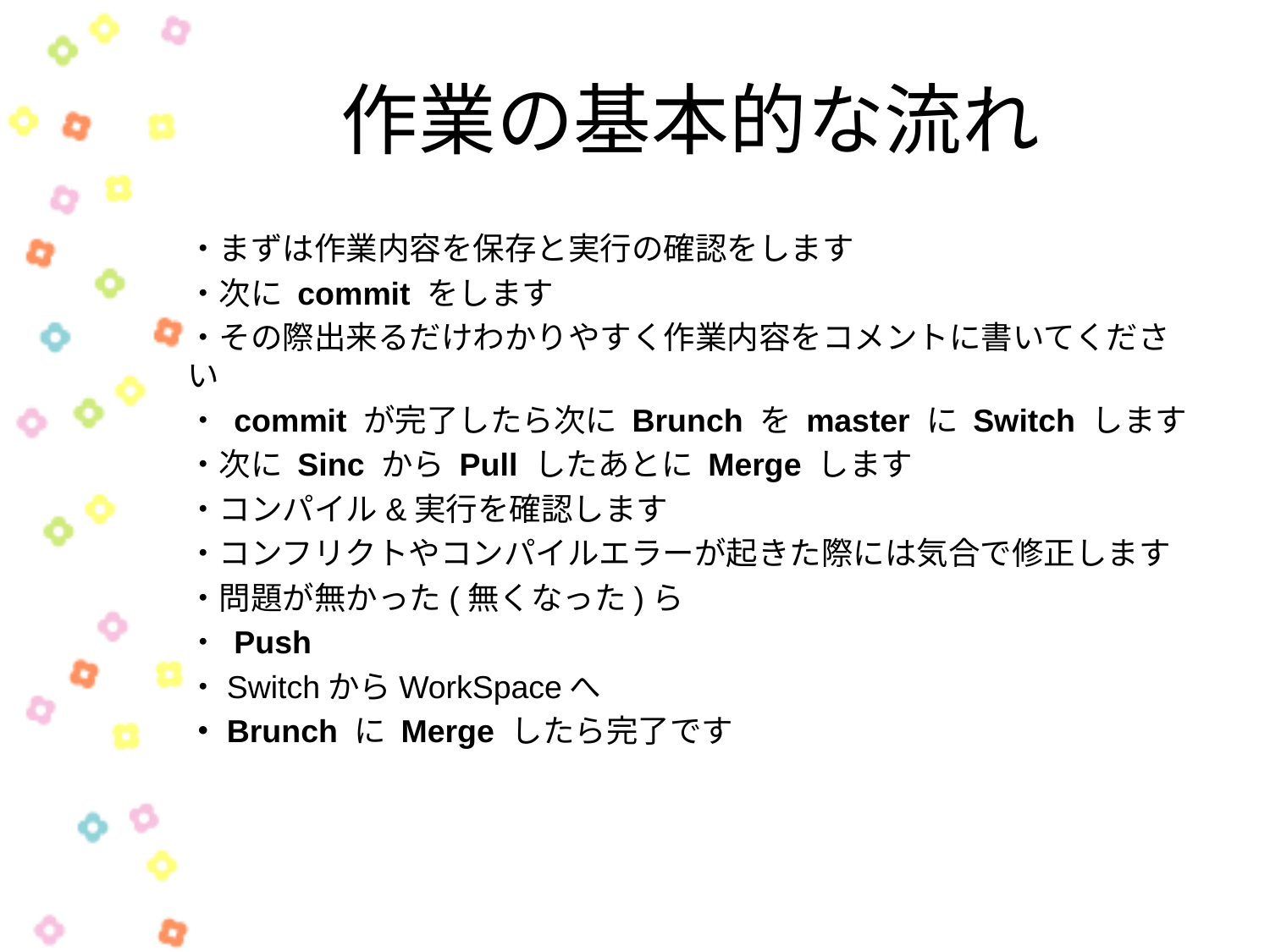

# 作業の基本的な流れ
・まずは作業内容を保存と実行の確認をします
・次に commit をします
・その際出来るだけわかりやすく作業内容をコメントに書いてください
・ commit が完了したら次に Brunch を master に Switch します
・次に Sinc から Pull したあとに Merge します
・コンパイル&実行を確認します
・コンフリクトやコンパイルエラーが起きた際には気合で修正します
・問題が無かった(無くなった)ら
・ Push
・SwitchからWorkSpaceへ
・Brunch に Merge したら完了です